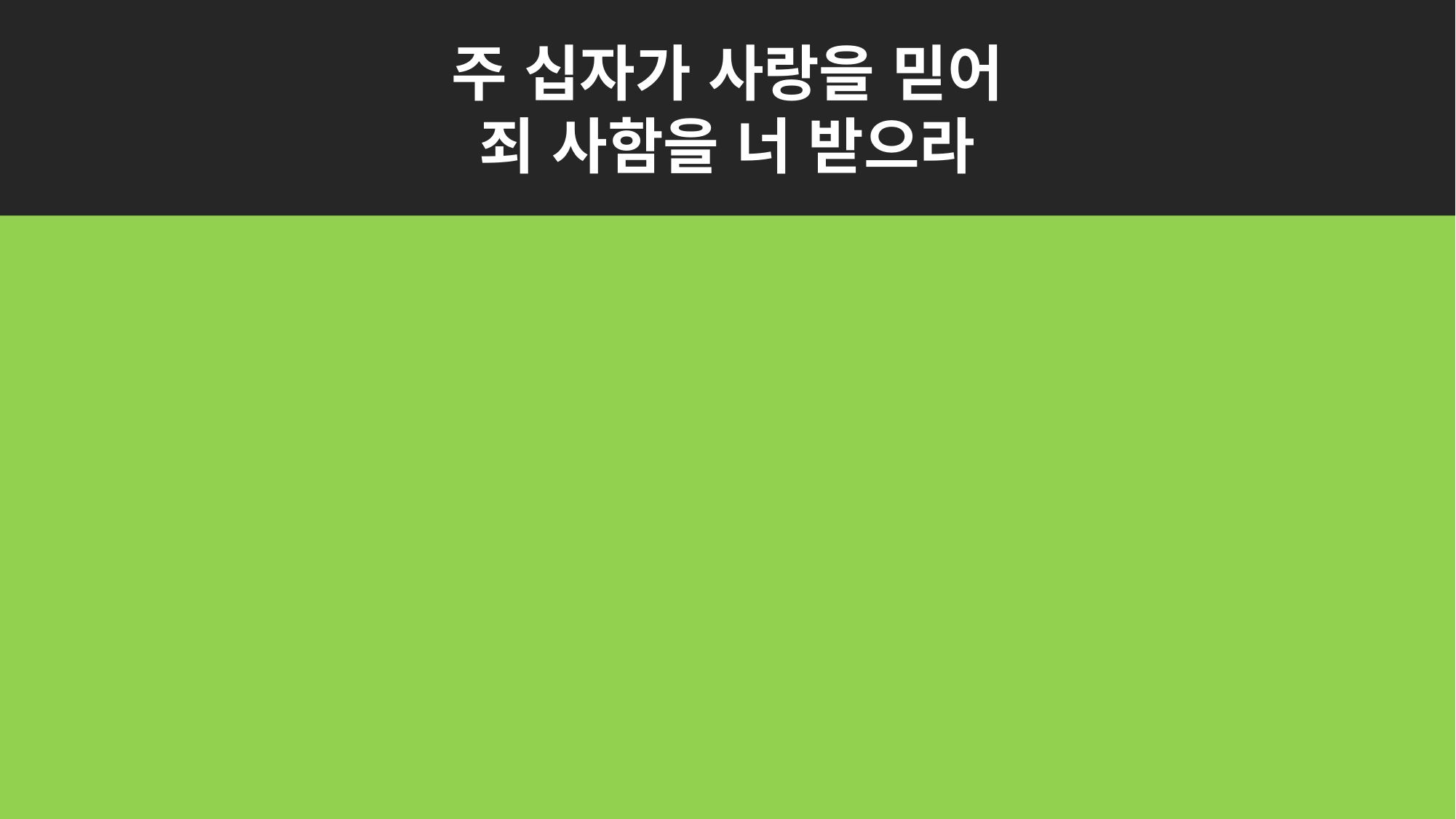

주 십자가 사랑을 믿어
죄 사함을 너 받으라